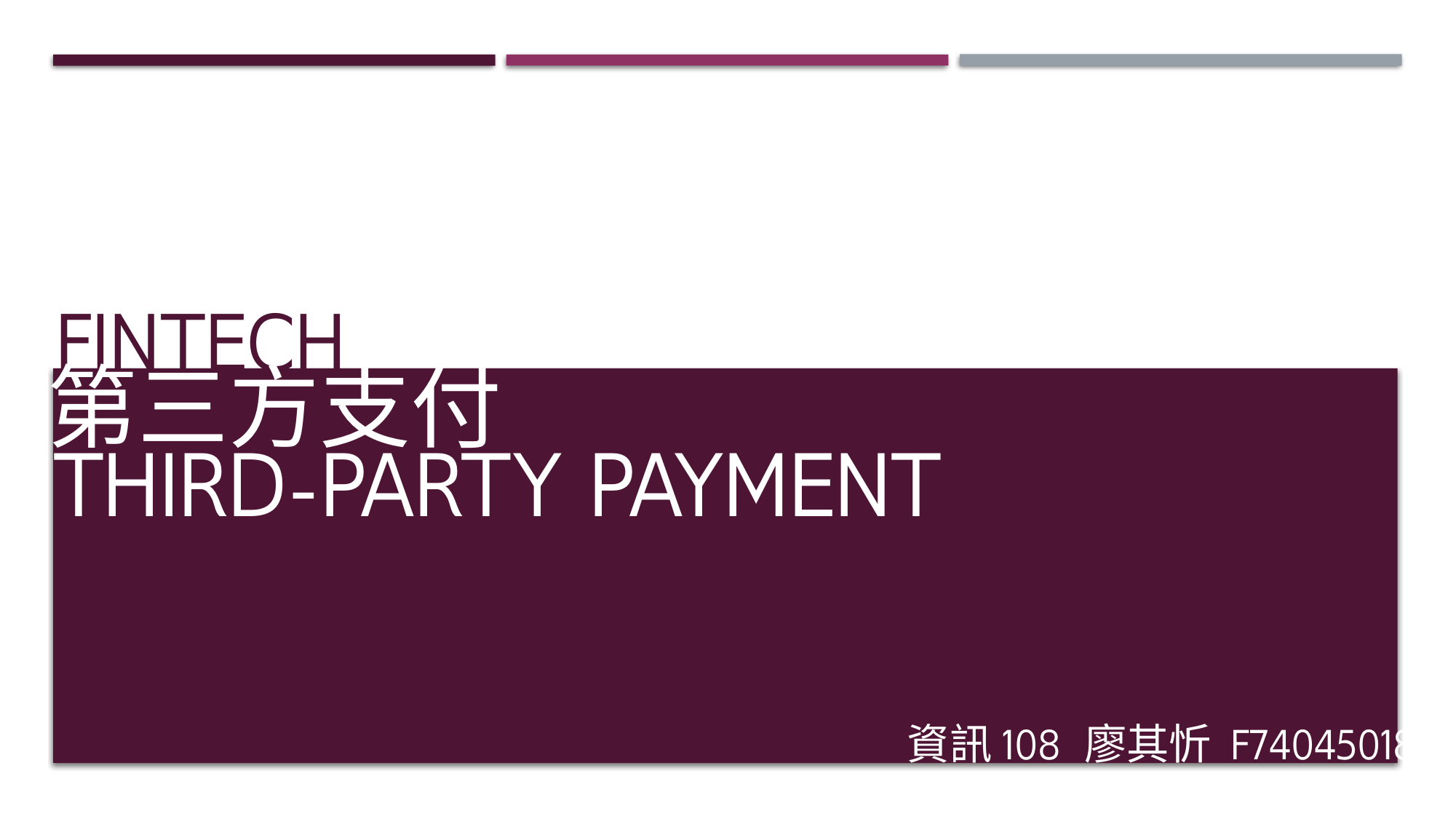

# fintech
第三方支付
Third-party payment
資訊108 廖其忻 F74045018